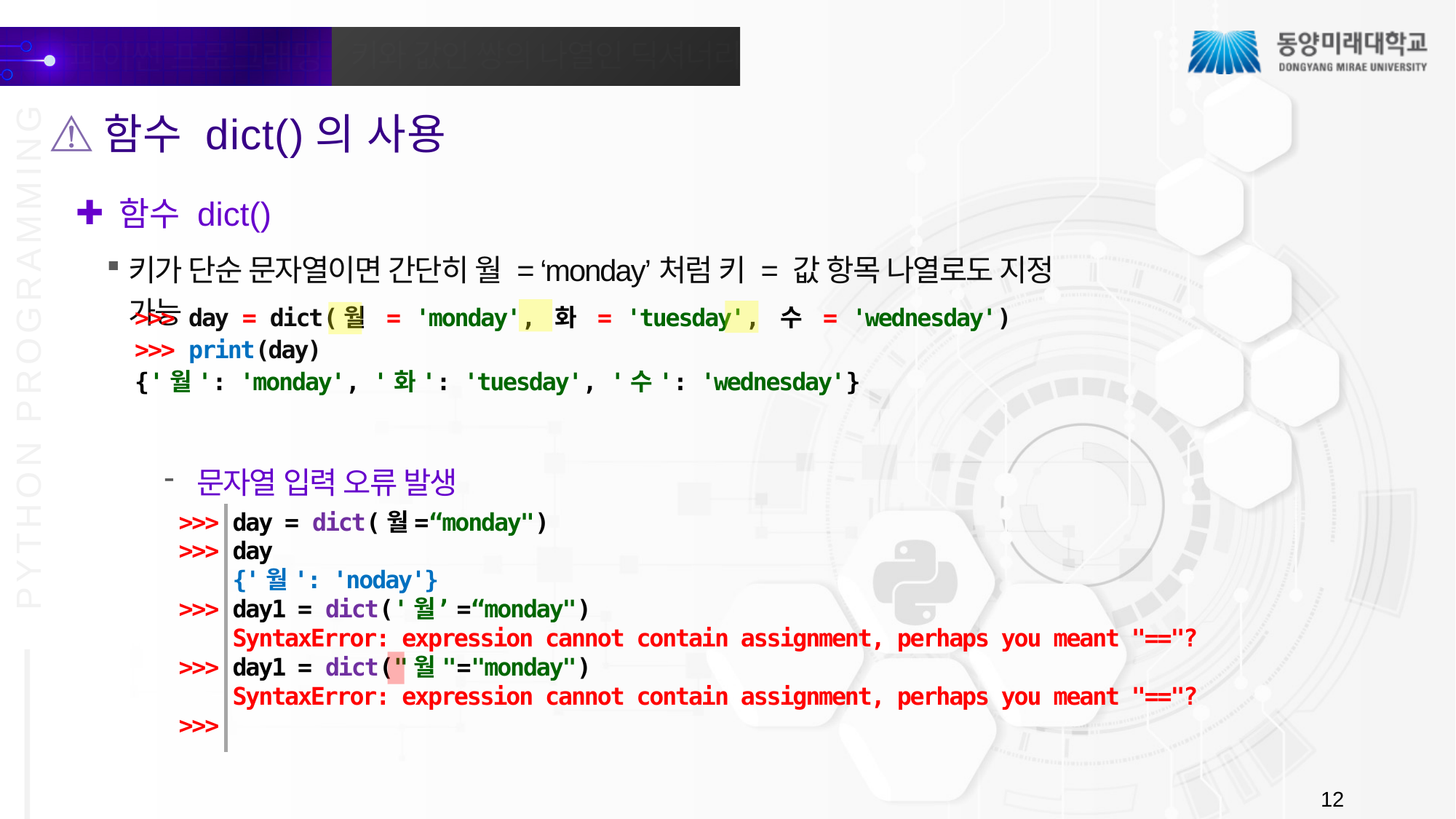

함수 dict()의 사용
함수 dict()
키가 단순 문자열이면 간단히 월 = ‘monday’처럼 키 = 값 항목 나열로도 지정 가능
>>> day = dict(월 = 'monday', 화 = 'tuesday', 수 = 'wednesday')
>>> print(day)
{'월': 'monday', '화': 'tuesday', '수': 'wednesday'}

문자열 입력 오류 발생
>>> day = dict(월=“monday")
>>> day
    {'월': 'noday'}
>>> day1 = dict('월’=“monday")
    SyntaxError: expression cannot contain assignment, perhaps you meant "=="?
>>> day1 = dict("월"="monday")
    SyntaxError: expression cannot contain assignment, perhaps you meant "=="?
>>>

12